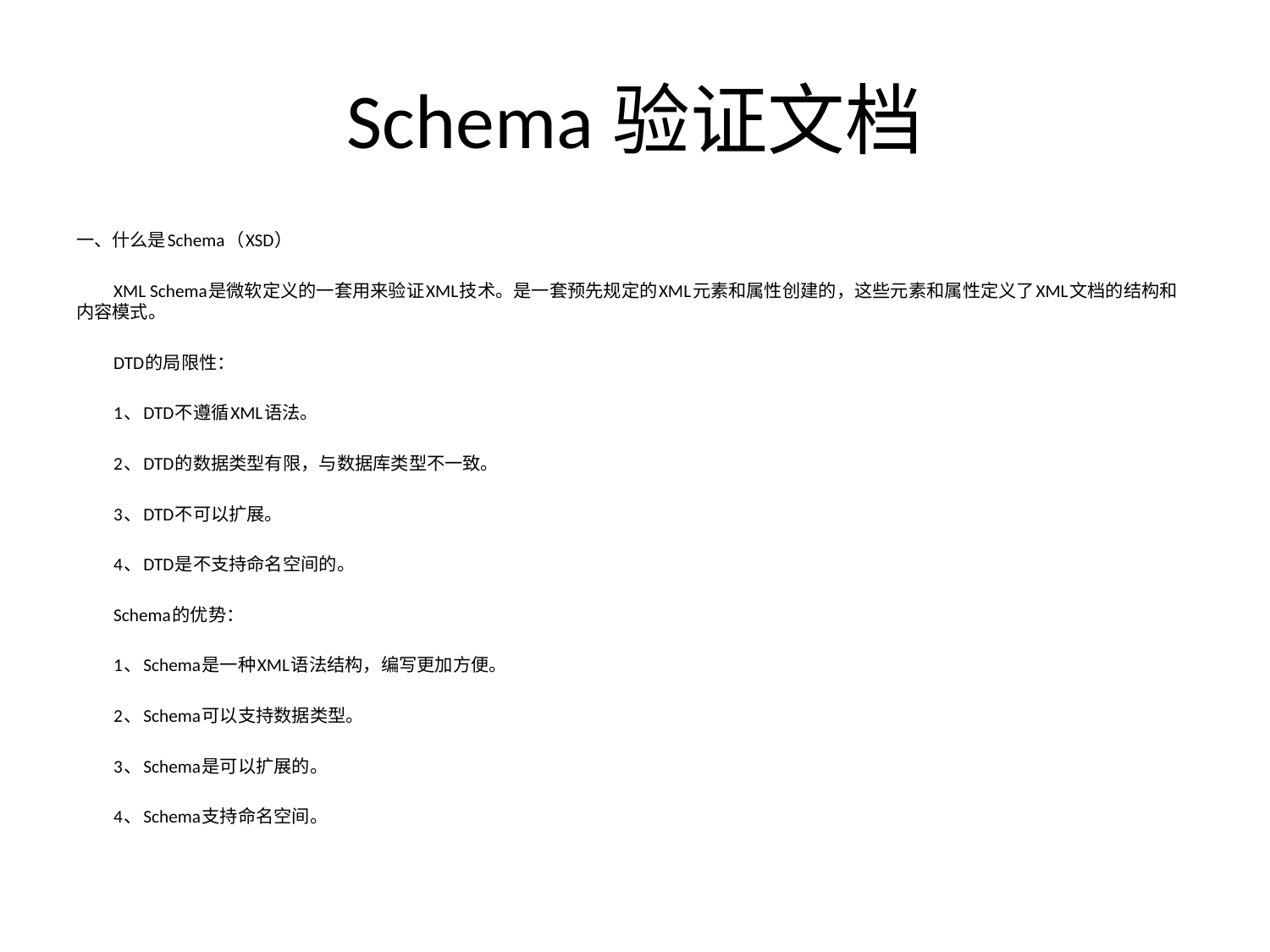

# Schema验证文档
一、什么是Schema（XSD）

　　XML Schema是微软定义的一套用来验证XML技术。是一套预先规定的XML元素和属性创建的，这些元素和属性定义了XML文档的结构和内容模式。

　　DTD的局限性：

　　1、DTD不遵循XML语法。

　　2、DTD的数据类型有限，与数据库类型不一致。

　　3、DTD不可以扩展。

　　4、DTD是不支持命名空间的。

　　Schema的优势：

　　1、Schema是一种XML语法结构，编写更加方便。

　　2、Schema可以支持数据类型。

　　3、Schema是可以扩展的。

　　4、Schema支持命名空间。